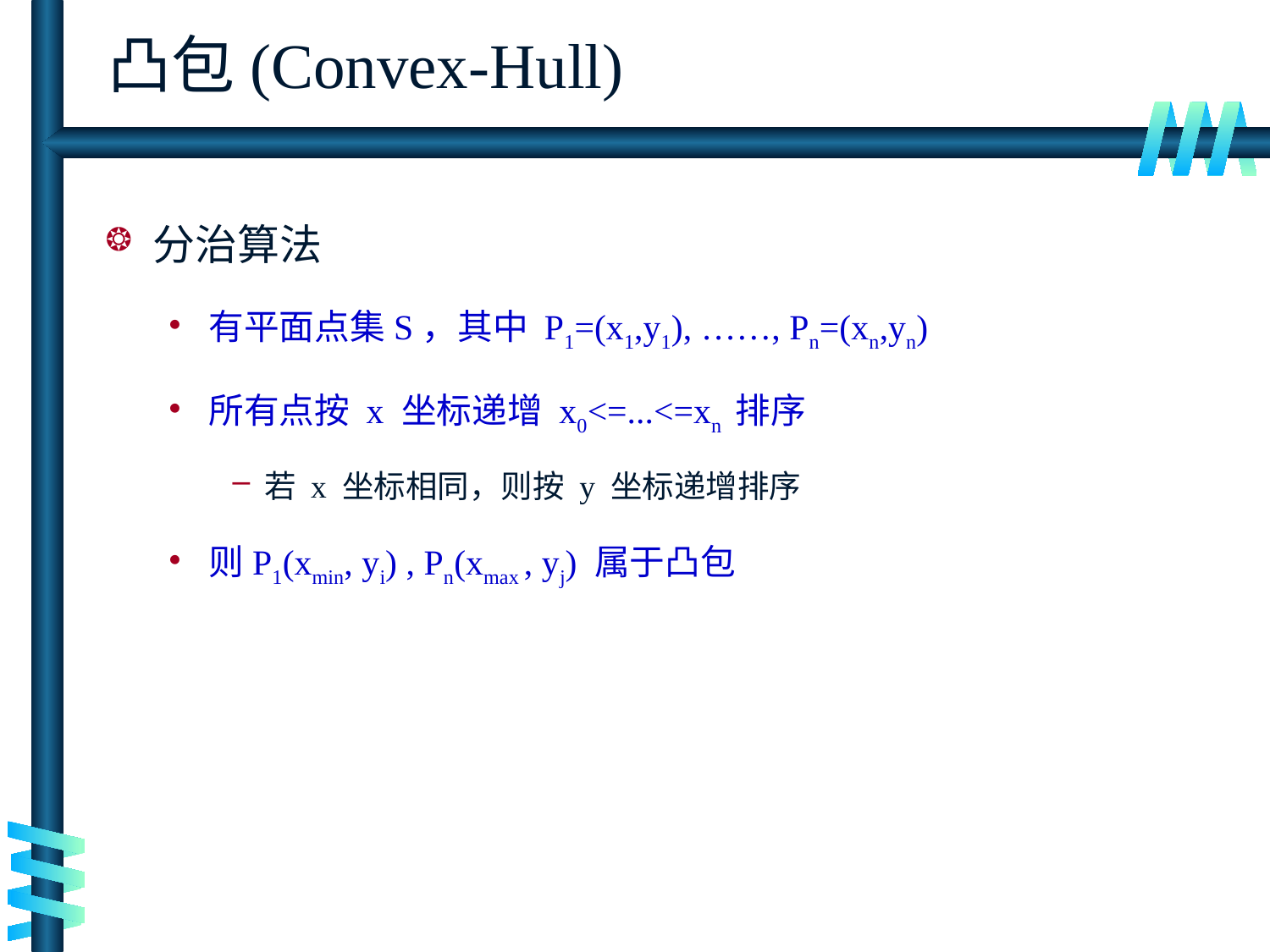

凸包(Convex-Hull)
分治算法
有平面点集S，其中 P1=(x1,y1), ……, Pn=(xn,yn)
所有点按 x 坐标递增 x0<=...<=xn 排序
若 x 坐标相同，则按 y 坐标递增排序
则P1(xmin, yi) , Pn(xmax , yj) 属于凸包